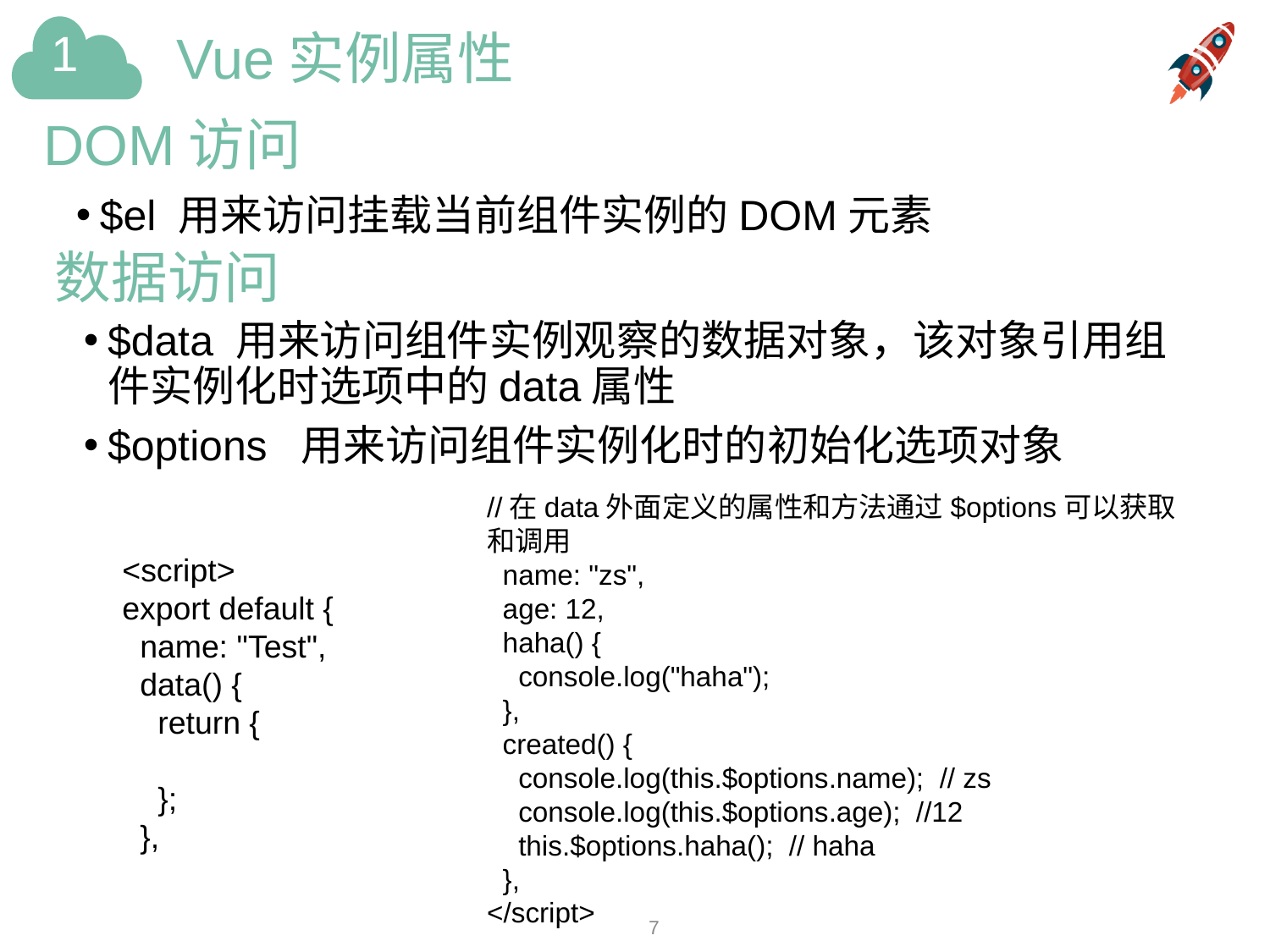

# Vue实例属性
DOM访问
$el 用来访问挂载当前组件实例的DOM元素
数据访问
$data 用来访问组件实例观察的数据对象，该对象引用组件实例化时选项中的data属性
$options  用来访问组件实例化时的初始化选项对象
//在data外面定义的属性和方法通过$options可以获取和调用
  name: "zs",
  age: 12,
  haha() {
    console.log("haha");
  },
  created() {
    console.log(this.$options.name);  // zs
    console.log(this.$options.age);  //12
    this.$options.haha();  // haha
  },
</script>
<script>
export default {
  name: "Test",
  data() {
    return {

    };
  },

7